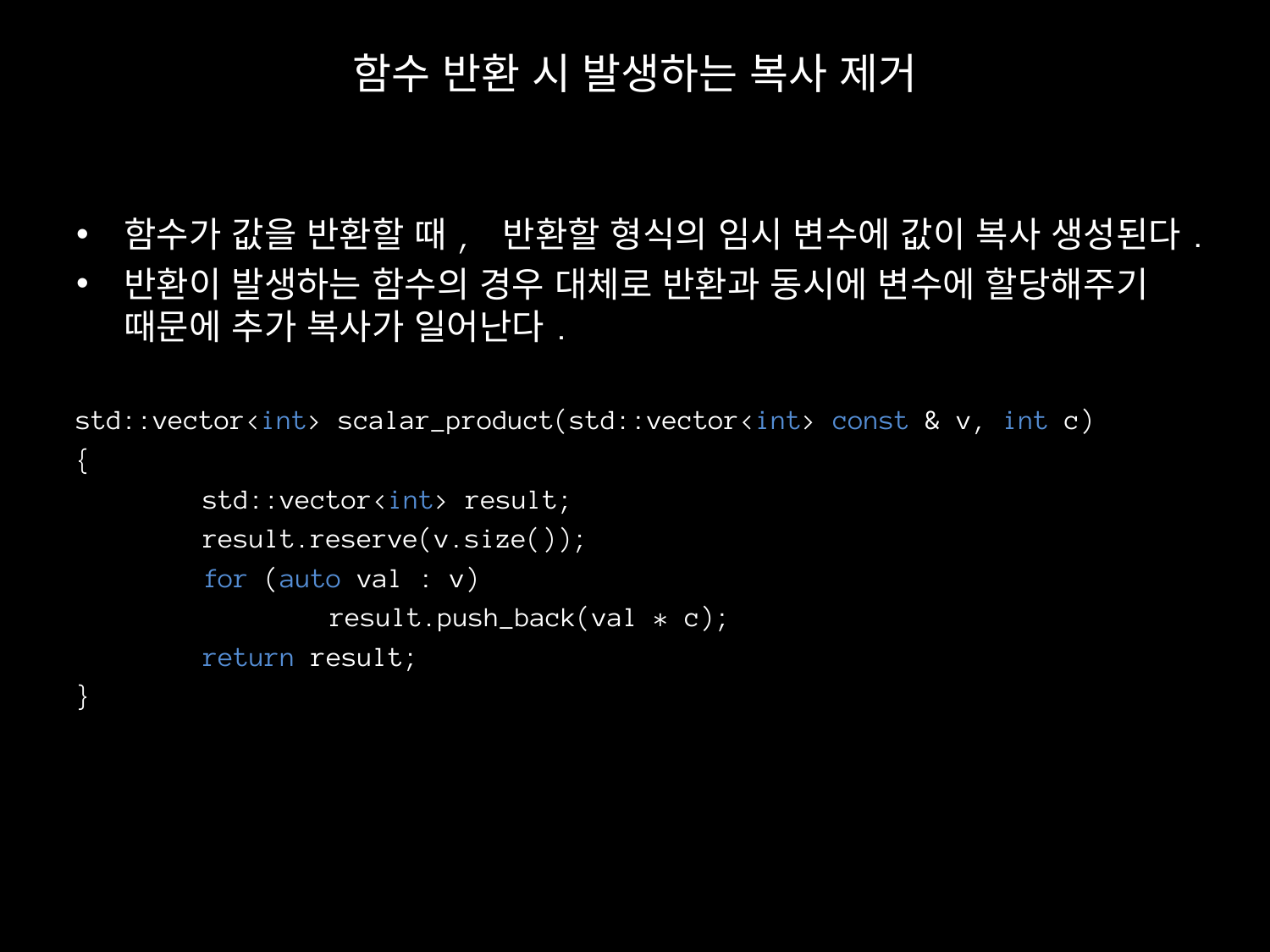

# 함수 반환 시 발생하는 복사 제거
함수가 값을 반환할 때, 반환할 형식의 임시 변수에 값이 복사 생성된다.
반환이 발생하는 함수의 경우 대체로 반환과 동시에 변수에 할당해주기 때문에 추가 복사가 일어난다.

std::vector<int> scalar_product(std::vector<int> const & v, int c)
{
	std::vector<int> result;
	result.reserve(v.size());
	for (auto val : v)
		result.push_back(val * c);
	return result;
}